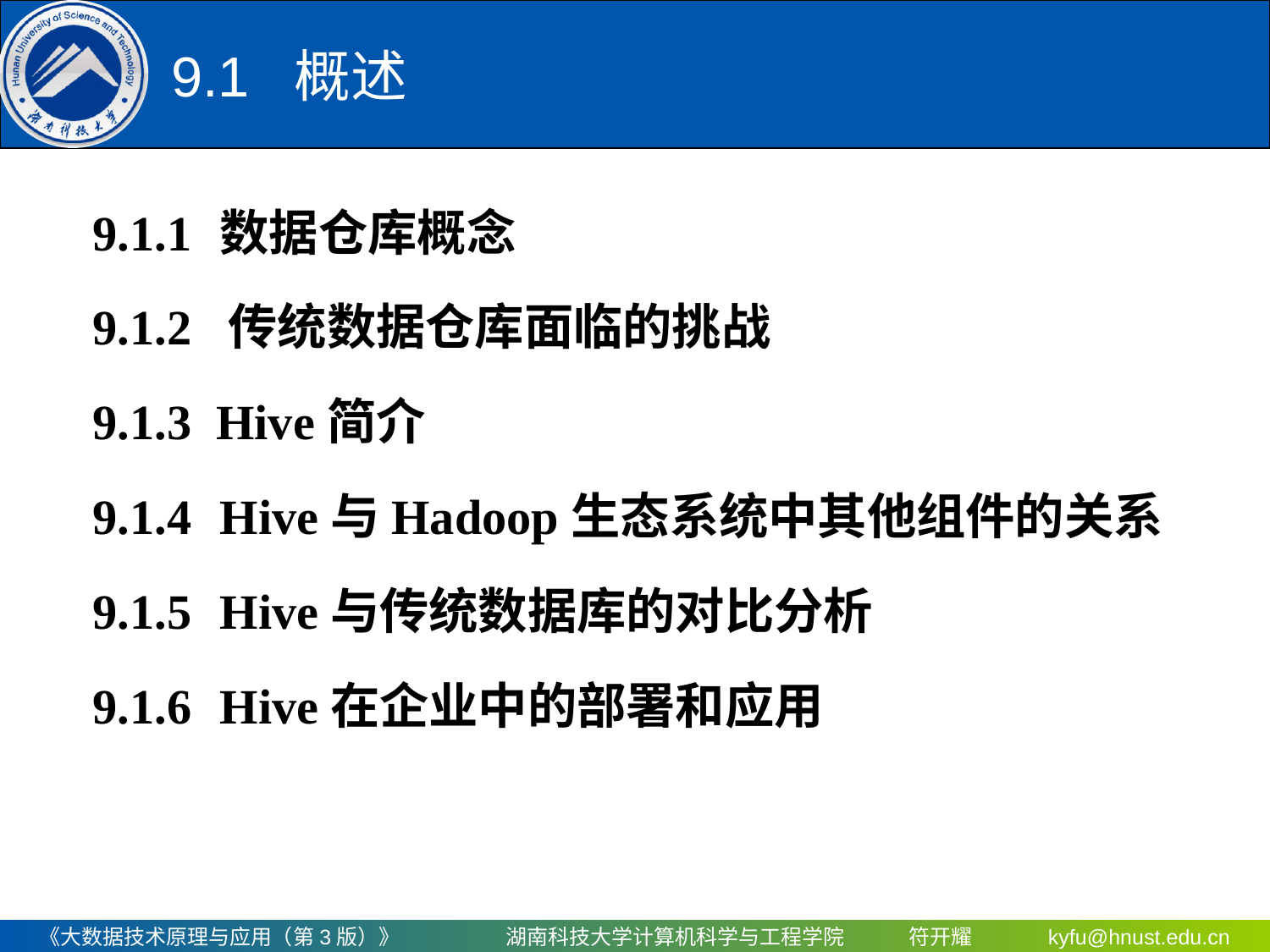

9.1  概述
9.1.1	数据仓库概念
9.1.2  传统数据仓库面临的挑战
9.1.3  Hive简介
9.1.4	Hive与Hadoop生态系统中其他组件的关系
9.1.5	Hive与传统数据库的对比分析
9.1.6	Hive在企业中的部署和应用